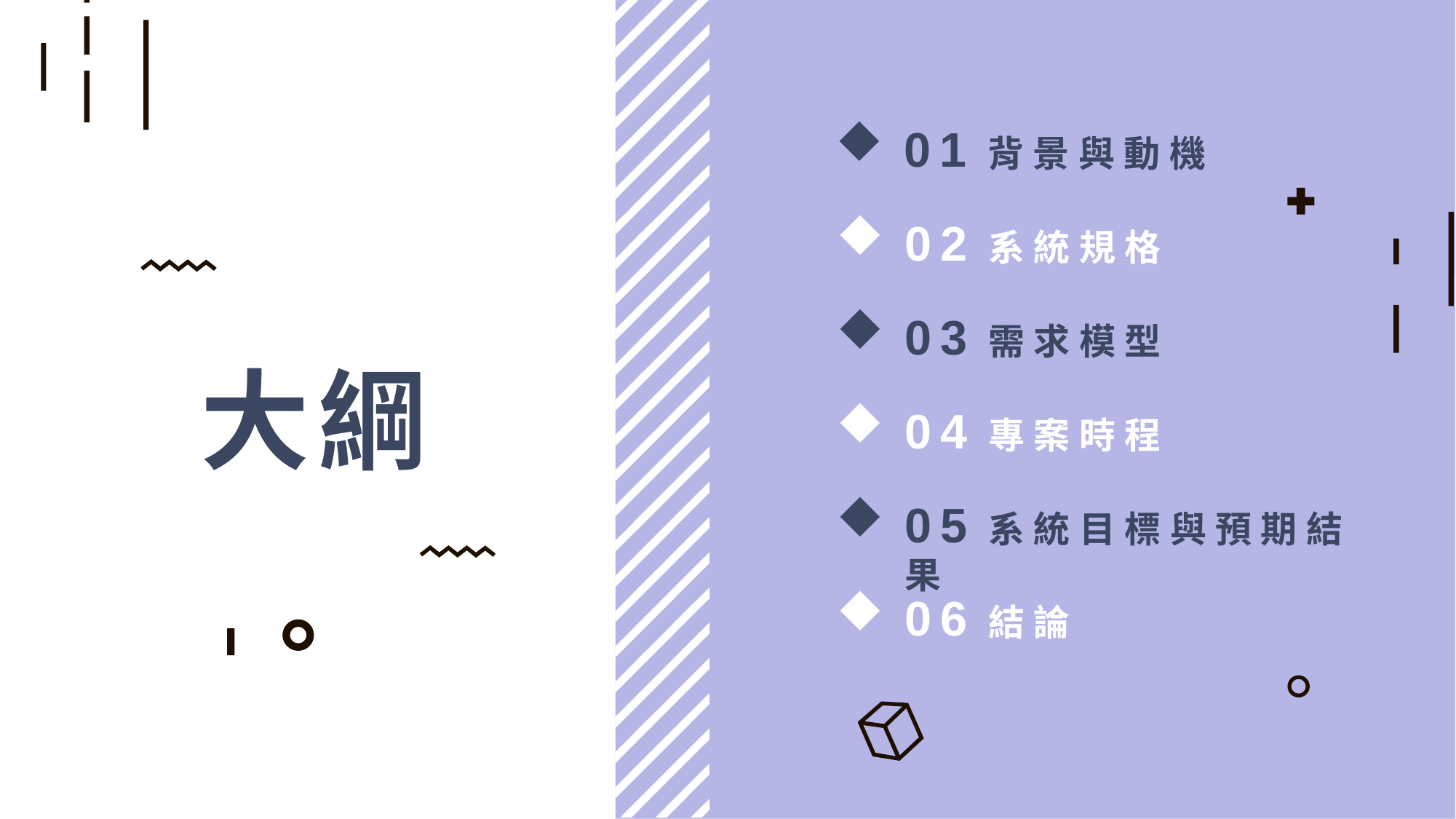

01背景與動機

02系統規格

大綱
03需求模型
04專案時程
05系統目標與預期結果

06結論